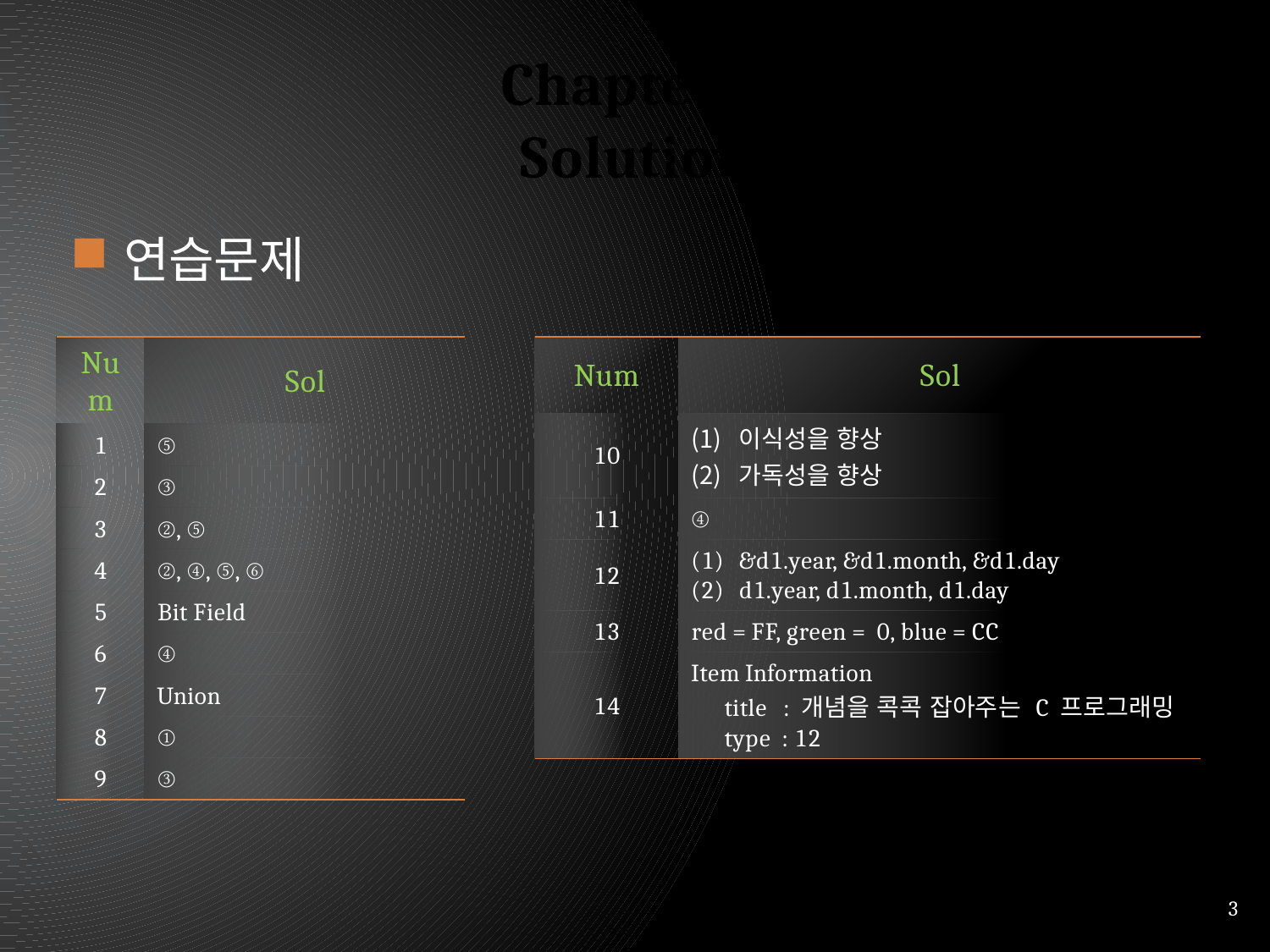

# Chapter 9 Solution
연습문제
| Num | Sol |
| --- | --- |
| 1 | ⑤ |
| 2 | ③ |
| 3 | ②, ⑤ |
| 4 | ②, ④, ⑤, ⑥ |
| 5 | Bit Field |
| 6 | ④ |
| 7 | Union |
| 8 | ① |
| 9 | ③ |
| Num | Sol |
| --- | --- |
| 10 | 이식성을 향상 가독성을 향상 |
| 11 | ④ |
| 12 | &d1.year, &d1.month, &d1.day d1.year, d1.month, d1.day |
| 13 | red = FF, green = 0, blue = CC |
| 14 | Item Information title : 개념을 콕콕 잡아주는 C 프로그래밍 type : 12 |
3